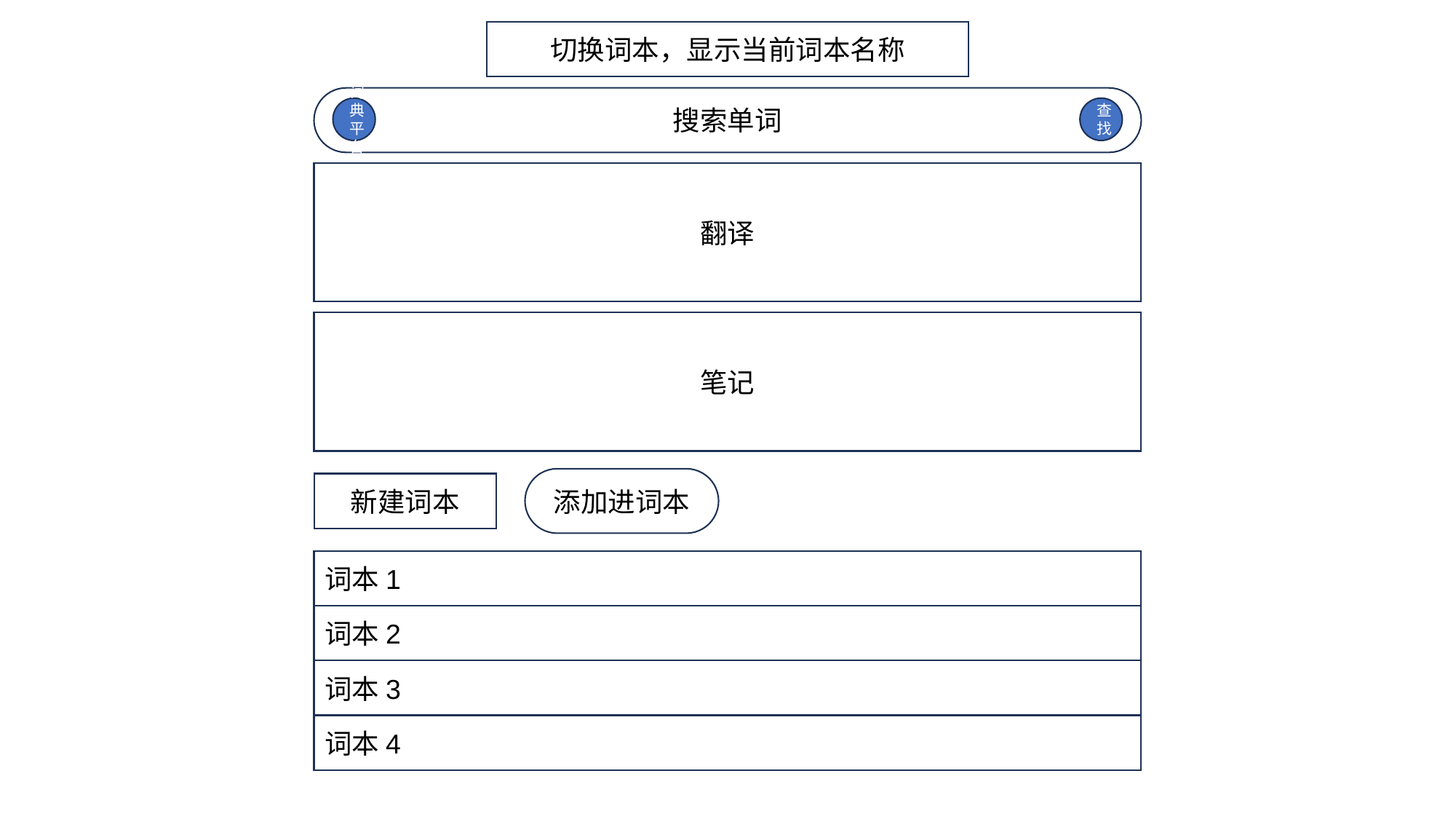

切换词本，显示当前词本名称
搜索单词
词典平台
查找
翻译
笔记
添加进词本
新建词本
词本1
词本2
词本3
词本4